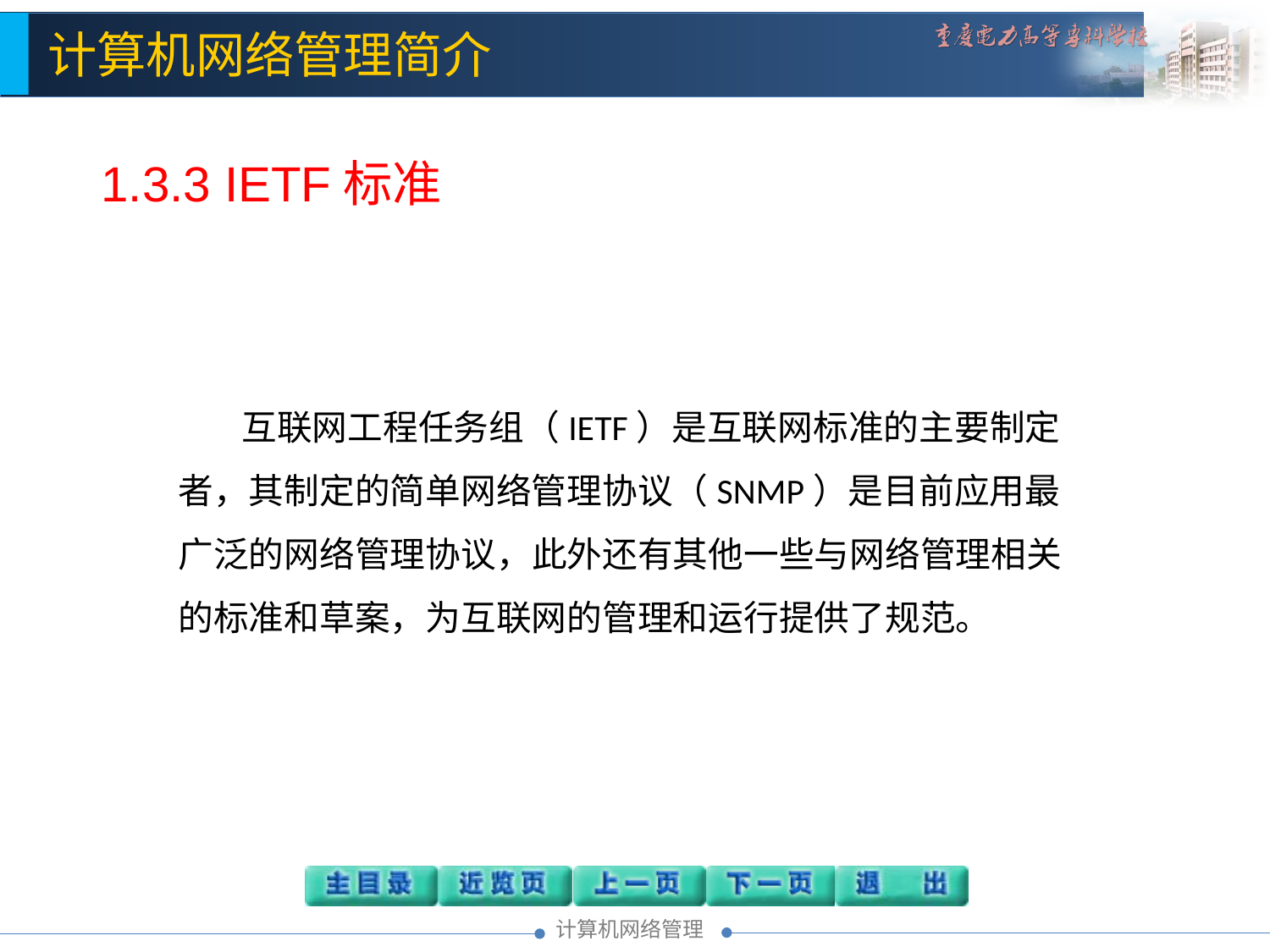

1.3.3 IETF标准
互联网工程任务组（IETF）是互联网标准的主要制定者，其制定的简单网络管理协议（SNMP）是目前应用最广泛的网络管理协议，此外还有其他一些与网络管理相关的标准和草案，为互联网的管理和运行提供了规范。